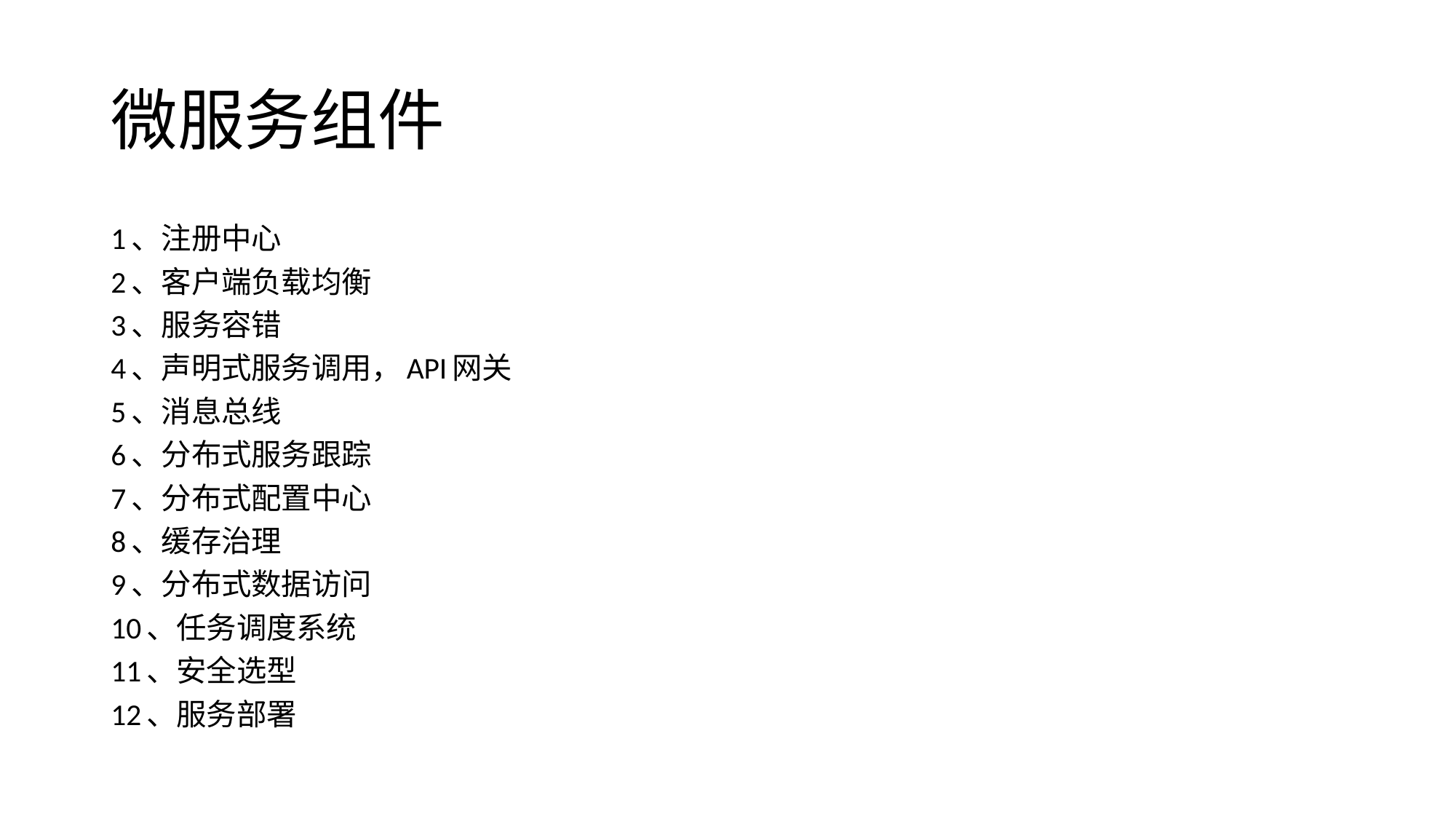

# 微服务组件
1、注册中心
2、客户端负载均衡
3、服务容错
4、声明式服务调用，API网关
5、消息总线
6、分布式服务跟踪
7、分布式配置中心
8、缓存治理
9、分布式数据访问
10、任务调度系统
11、安全选型
12、服务部署